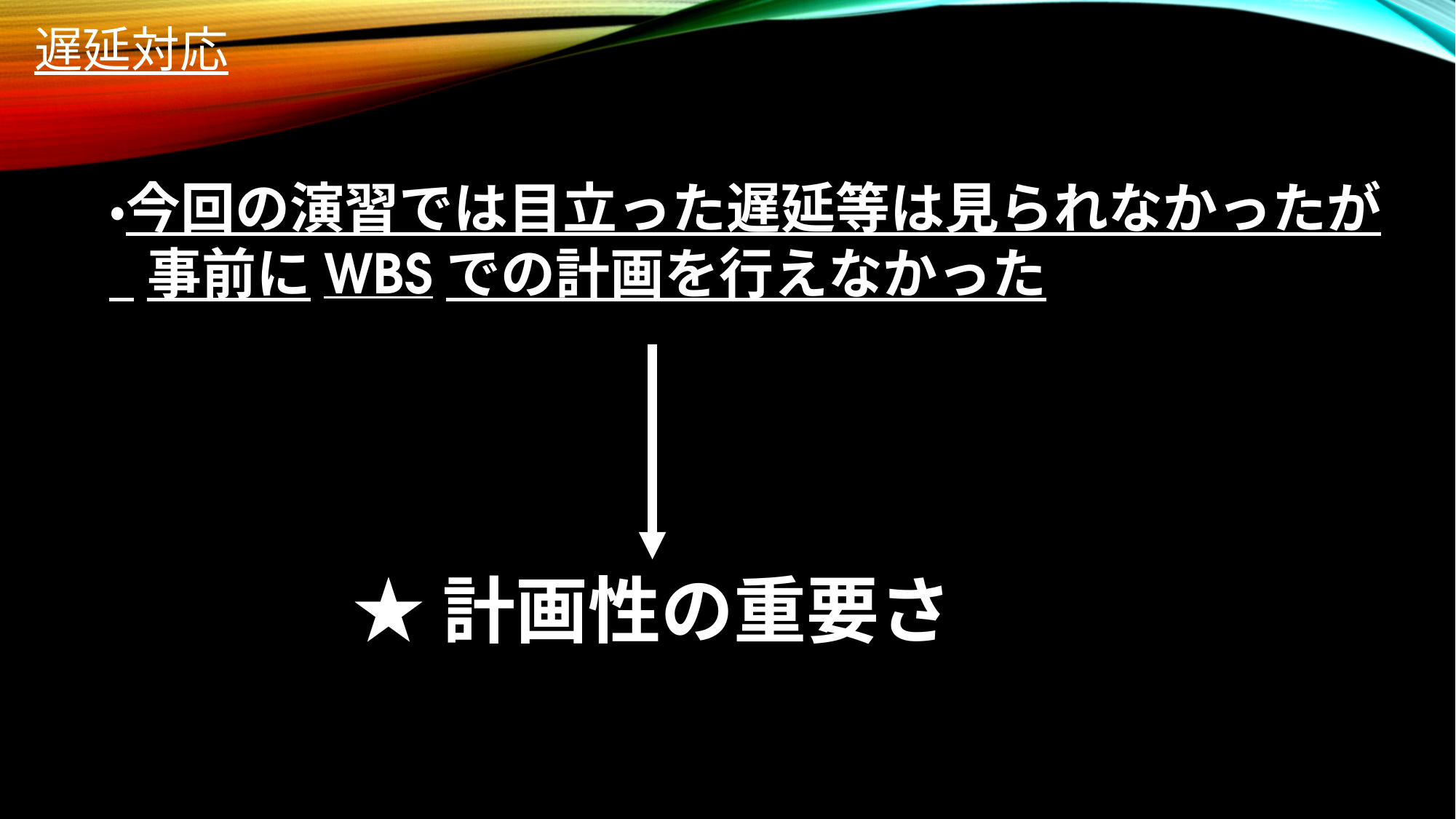

# 遅延対応
・今回の演習では目立った遅延等は見られなかったが
  事前にWBSでの計画を行えなかった

★計画性の重要さ